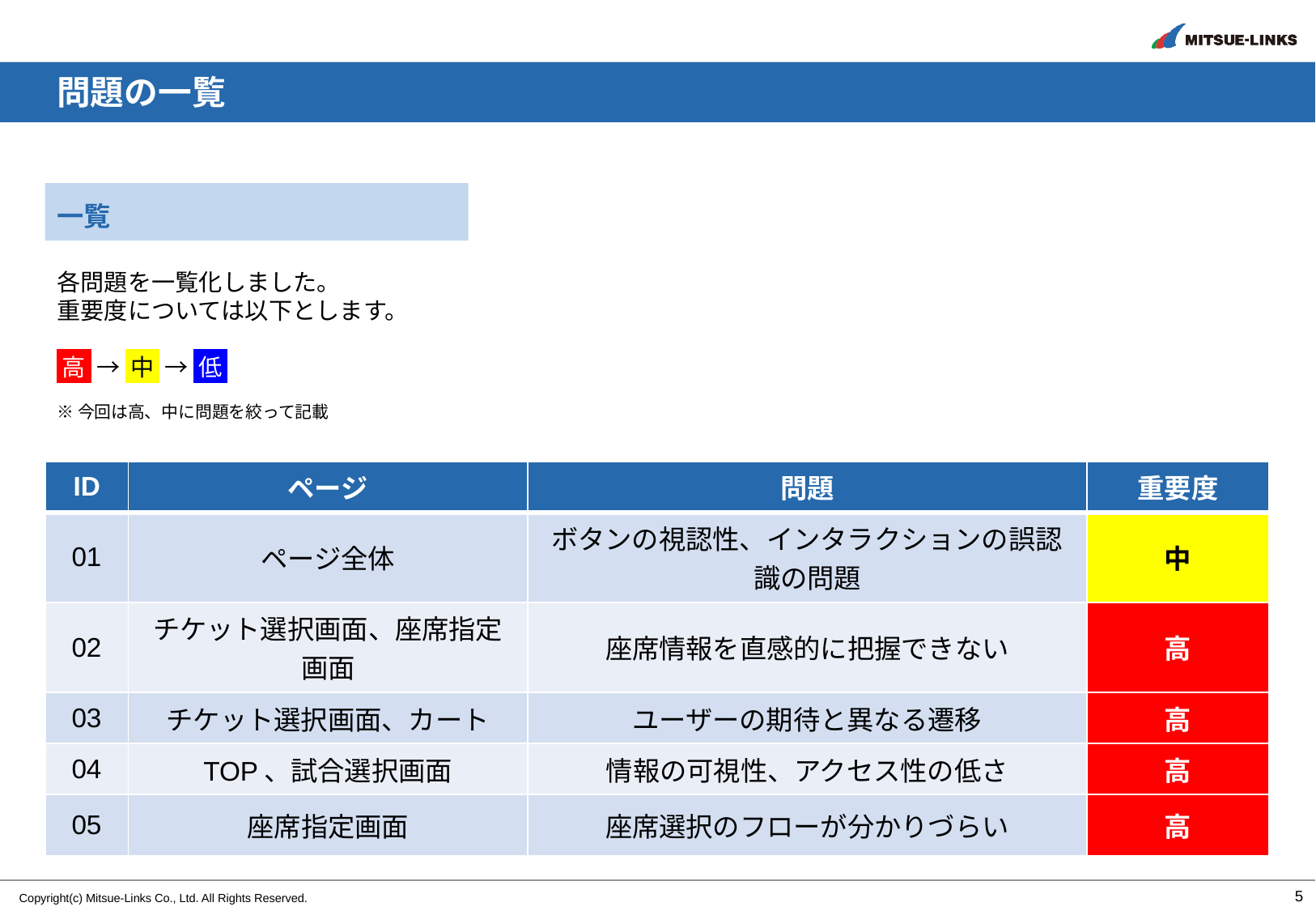

問題の一覧

一覧
各問題を一覧化しました。
重要度については以下とします。
 高  →  中  →  低  　あ

※今回は高、中に問題を絞って記載
| ID | ページ | 問題 | 重要度 |
| --- | --- | --- | --- |
| 01 | ページ全体 | ボタンの視認性、インタラクションの誤認識の問題 | 中 |
| 02 | チケット選択画面、座席指定画面 | 座席情報を直感的に把握できない | 高 |
| 03 | チケット選択画面、カート | ユーザーの期待と異なる遷移 | 高 |
| 04 | TOP、試合選択画面 | 情報の可視性、アクセス性の低さ | 高 |
| 05 | 座席指定画面 | 座席選択のフローが分かりづらい | 高 |